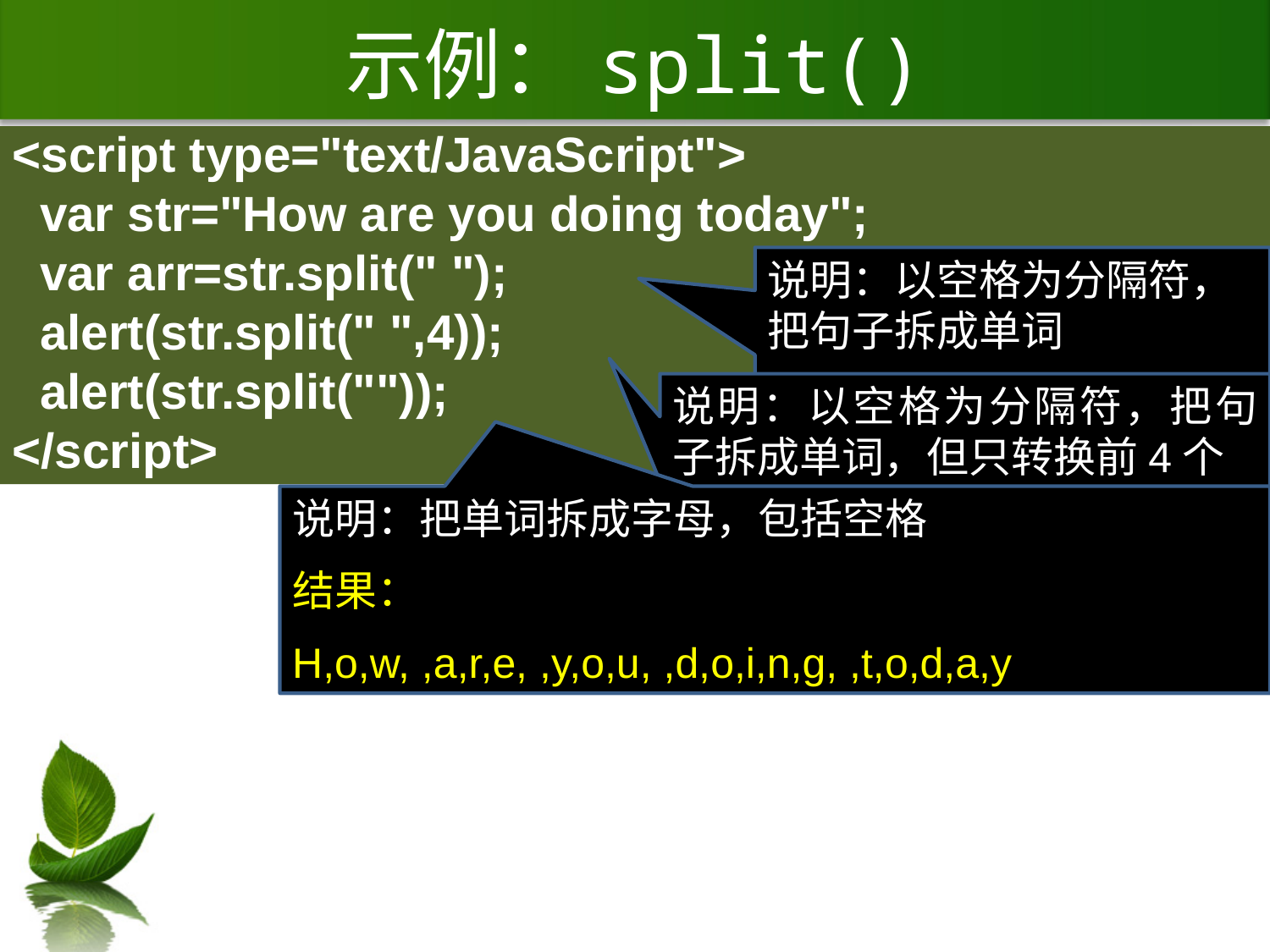

# 示例：split()
<script type="text/JavaScript">
  var str="How are you doing today";
  var arr=str.split(" ");
  alert(str.split(" ",4));
  alert(str.split(""));
</script>
说明：以空格为分隔符，把句子拆成单词
结果：
How,are,you,doing,today
说明：以空格为分隔符，把句子拆成单词，但只转换前4个
结果：
How,are,you,doing
说明：把单词拆成字母，包括空格
结果：
H,o,w, ,a,r,e, ,y,o,u, ,d,o,i,n,g, ,t,o,d,a,y